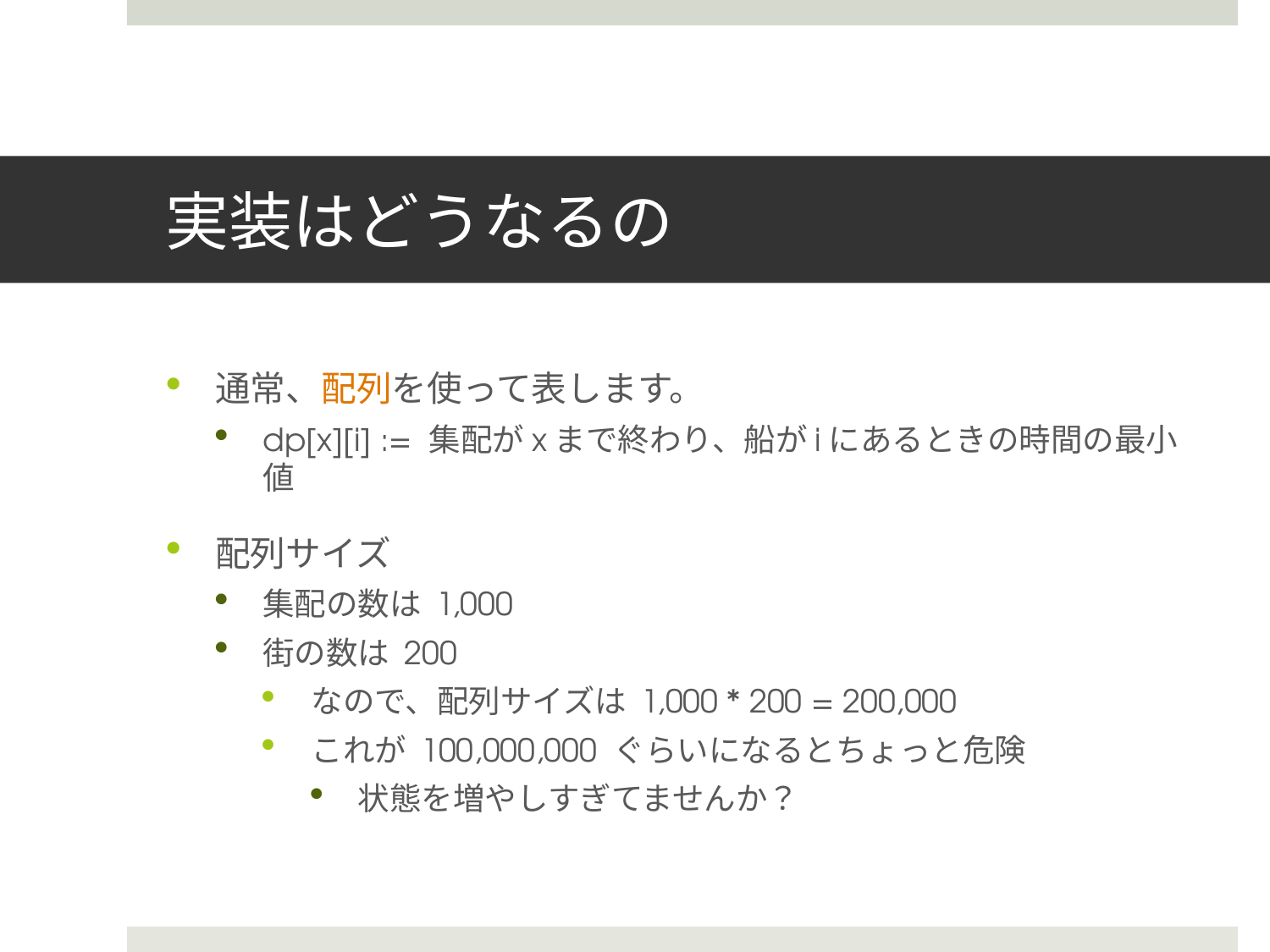

# 実装はどうなるの
通常、配列を使って表します。
dp[x][i] := 集配がxまで終わり、船がiにあるときの時間の最小値
配列サイズ
集配の数は 1,000
街の数は 200
なので、配列サイズは 1,000 * 200 = 200,000
これが 100,000,000 ぐらいになるとちょっと危険
状態を増やしすぎてませんか？